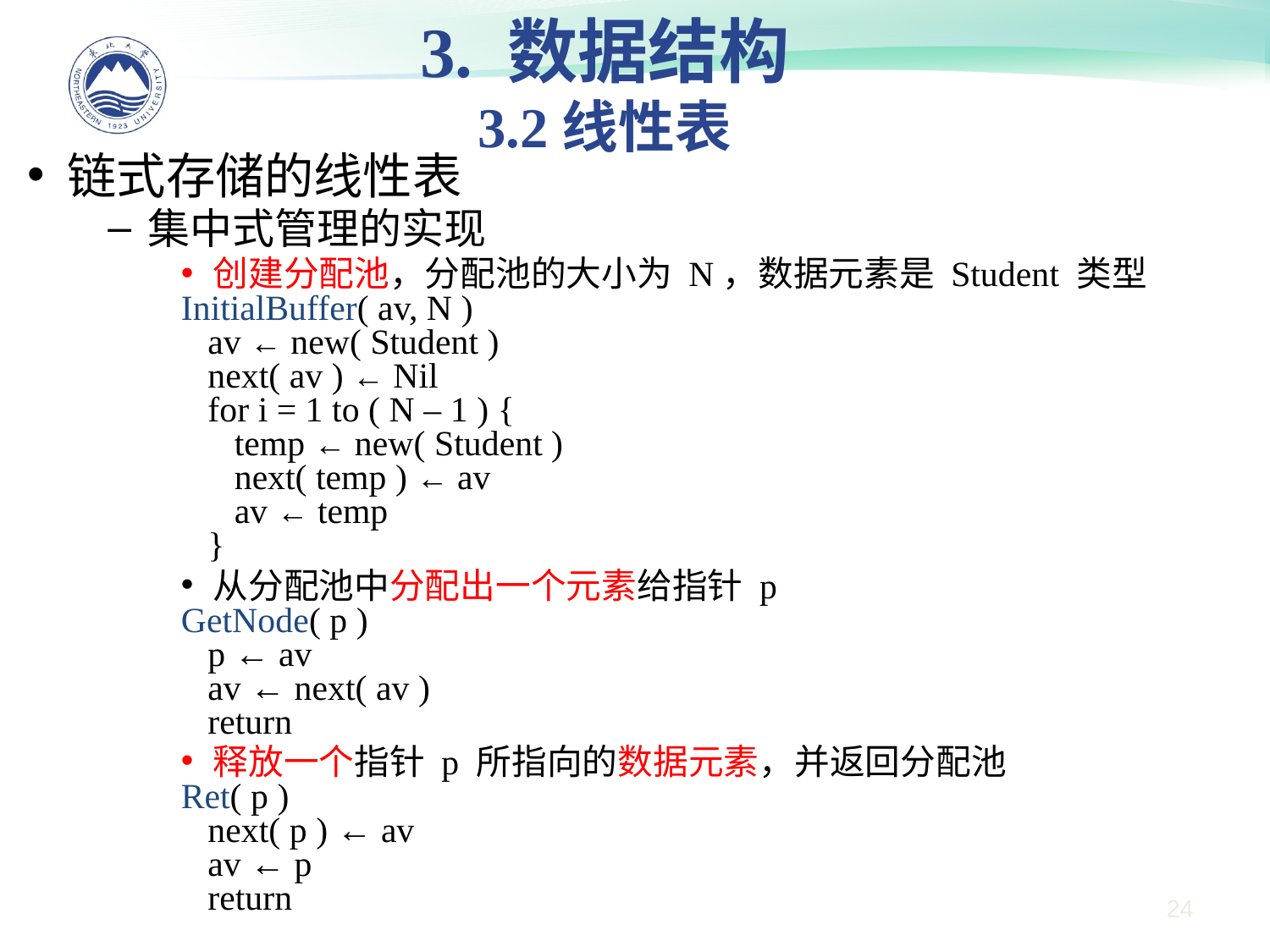

3. 数据结构
3.2线性表
链式存储的线性表
集中式管理的实现（图示说明）
创建分配池，分配池的大小为 N，数据元素是 Student 类型
InitialBuffer( av, N )
   av ← new( Student )
   next( av ) ← Nil
   for i = 1 to ( N – 1 ) {
      temp ← new( Student )
      next( temp ) ← av
      av ← temp
   }
从分配池中分配出一个元素给指针 p
GetNode( p )
   p ← av
   av ← next( av )
   return
释放一个指针 p 所指向的数据元素，并返回分配池
Ret( p )
   next( p ) ← av
   av ← p
   return
24